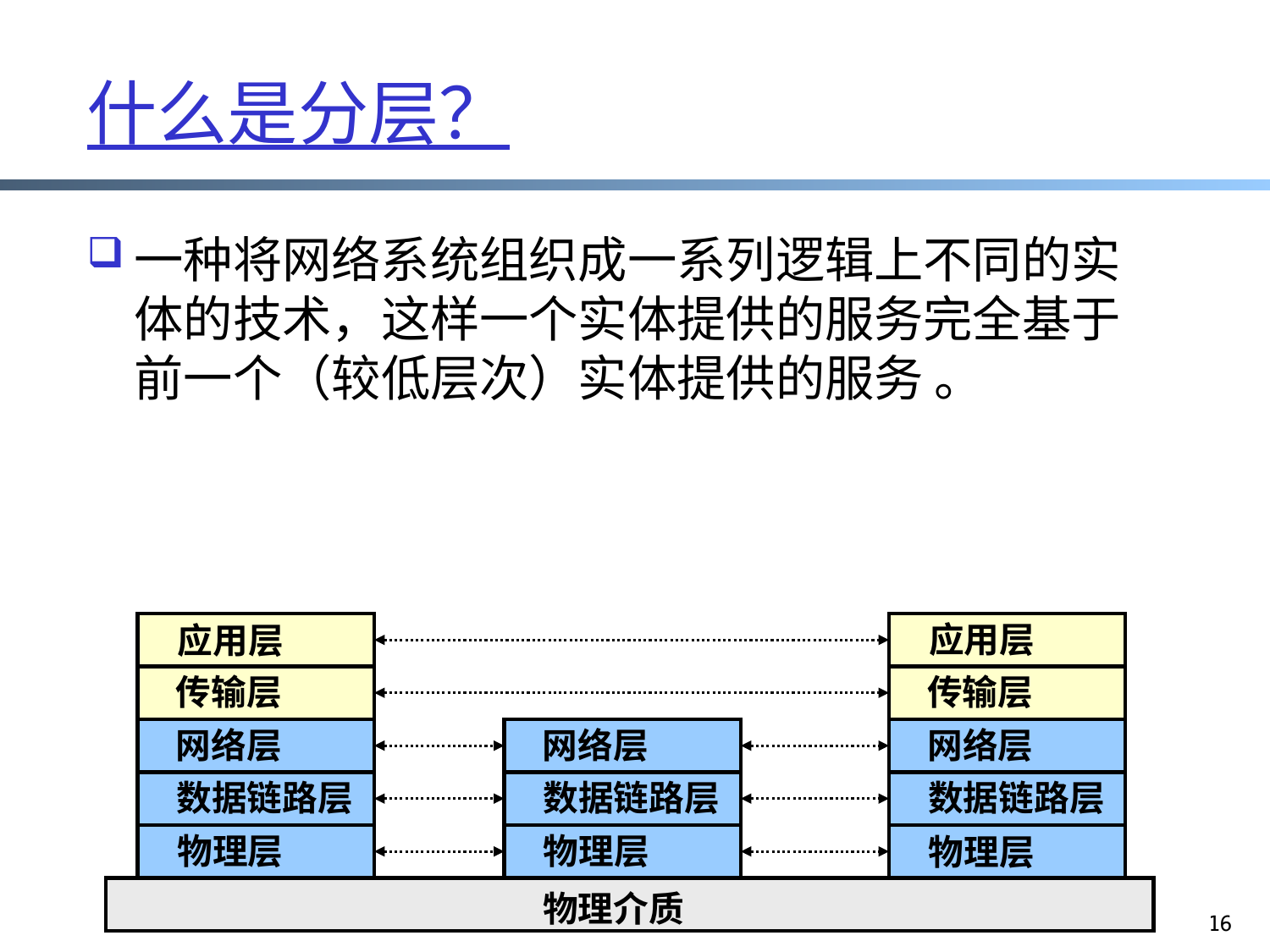

什么是分层？
一种将网络系统组织成一系列逻辑上不同的实体的技术，这样一个实体提供的服务完全基于前一个（较低层次）实体提供的服务 。
应用层
应用层

传输层
传输层

网络层
网络层
网络层

数据链路层
数据链路层
数据链路层

物理层
物理层
物理层

16
物理介质